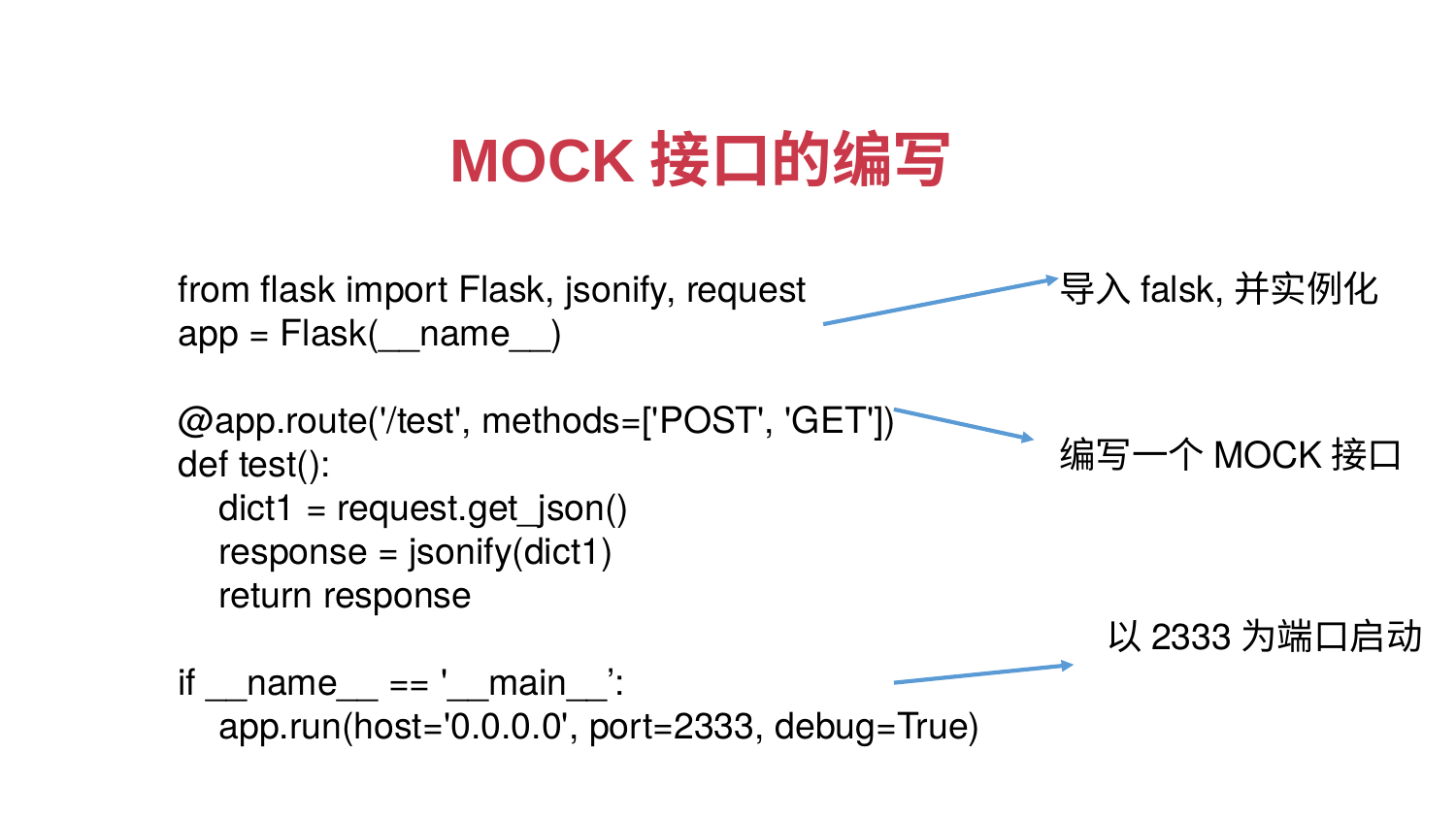

MOCK接口的编写
from flask import Flask, jsonify, request
app = Flask(__name__)
@app.route('/test', methods=['POST', 'GET'])
def test():
    dict1 = request.get_json()
    response = jsonify(dict1)
    return response
if __name__ == '__main__’:
    app.run(host='0.0.0.0', port=2333, debug=True)

导入falsk,并实例化
编写一个MOCK接口
以2333为端口启动